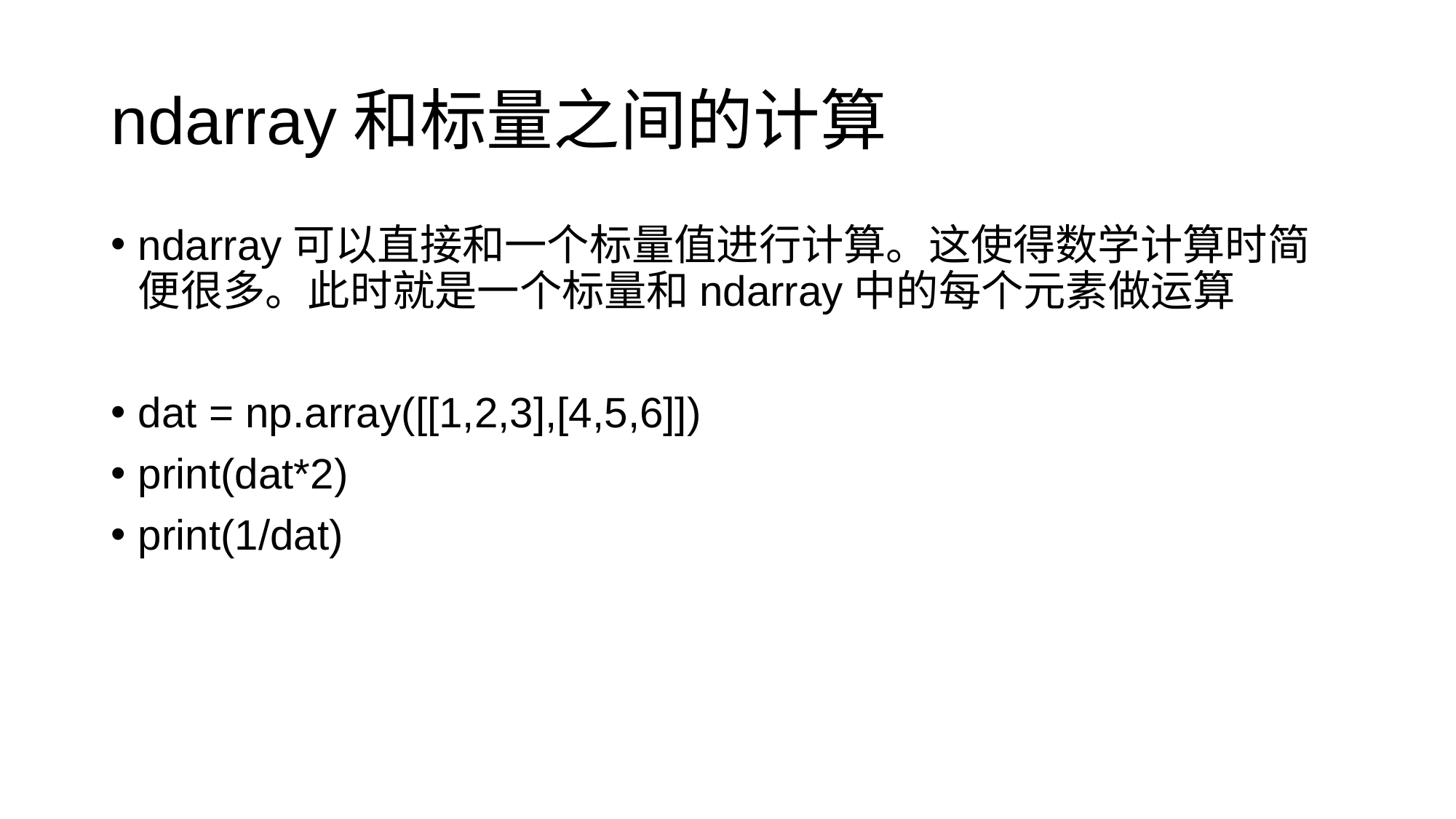

# ndarray和标量之间的计算
ndarray可以直接和一个标量值进行计算。这使得数学计算时简便很多。此时就是一个标量和ndarray中的每个元素做运算

dat = np.array([[1,2,3],[4,5,6]])
print(dat*2)
print(1/dat)